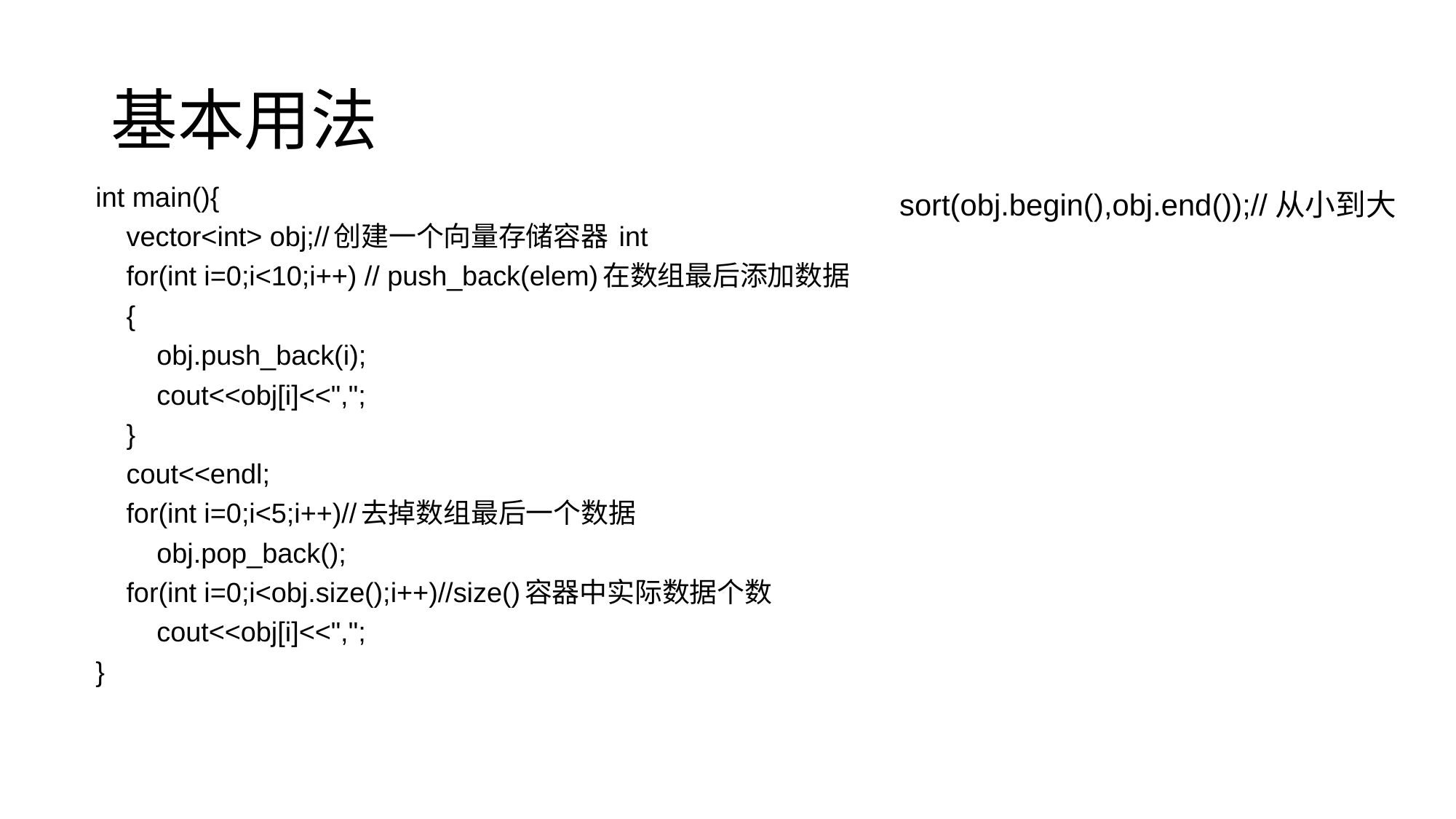

# 基本用法
int main(){
    vector<int> obj;//创建一个向量存储容器 int
    for(int i=0;i<10;i++) // push_back(elem)在数组最后添加数据
    {
        obj.push_back(i);
        cout<<obj[i]<<",";
    }
    cout<<endl;
    for(int i=0;i<5;i++)//去掉数组最后一个数据
        obj.pop_back();
    for(int i=0;i<obj.size();i++)//size()容器中实际数据个数
        cout<<obj[i]<<",";
}
sort(obj.begin(),obj.end());//从小到大